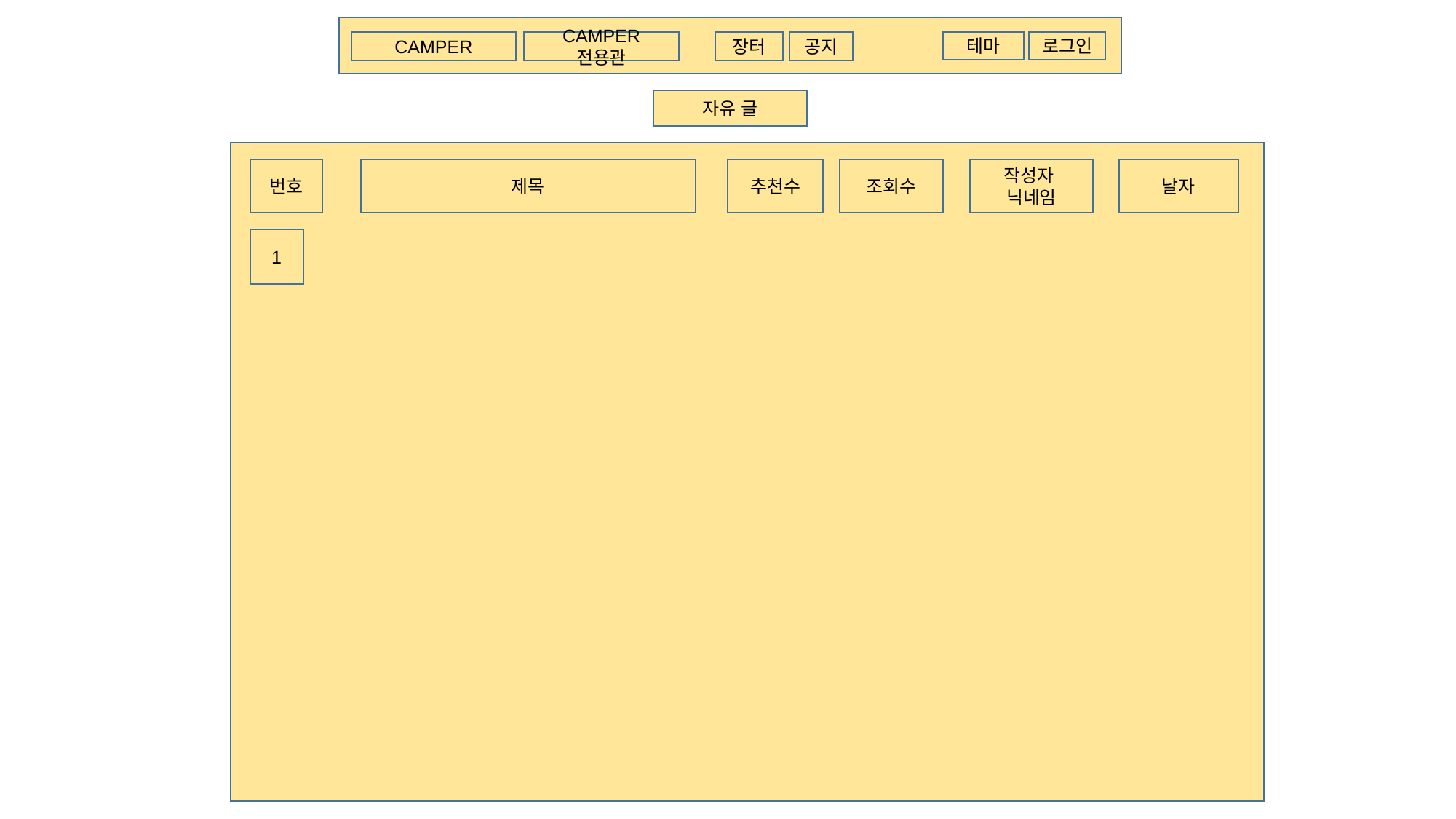

CAMPER
CAMPER 전용관
장터
공지
테마
로그인
자유 글

번호
제목
추천수
조회수
작성자
닉네임
날자
1